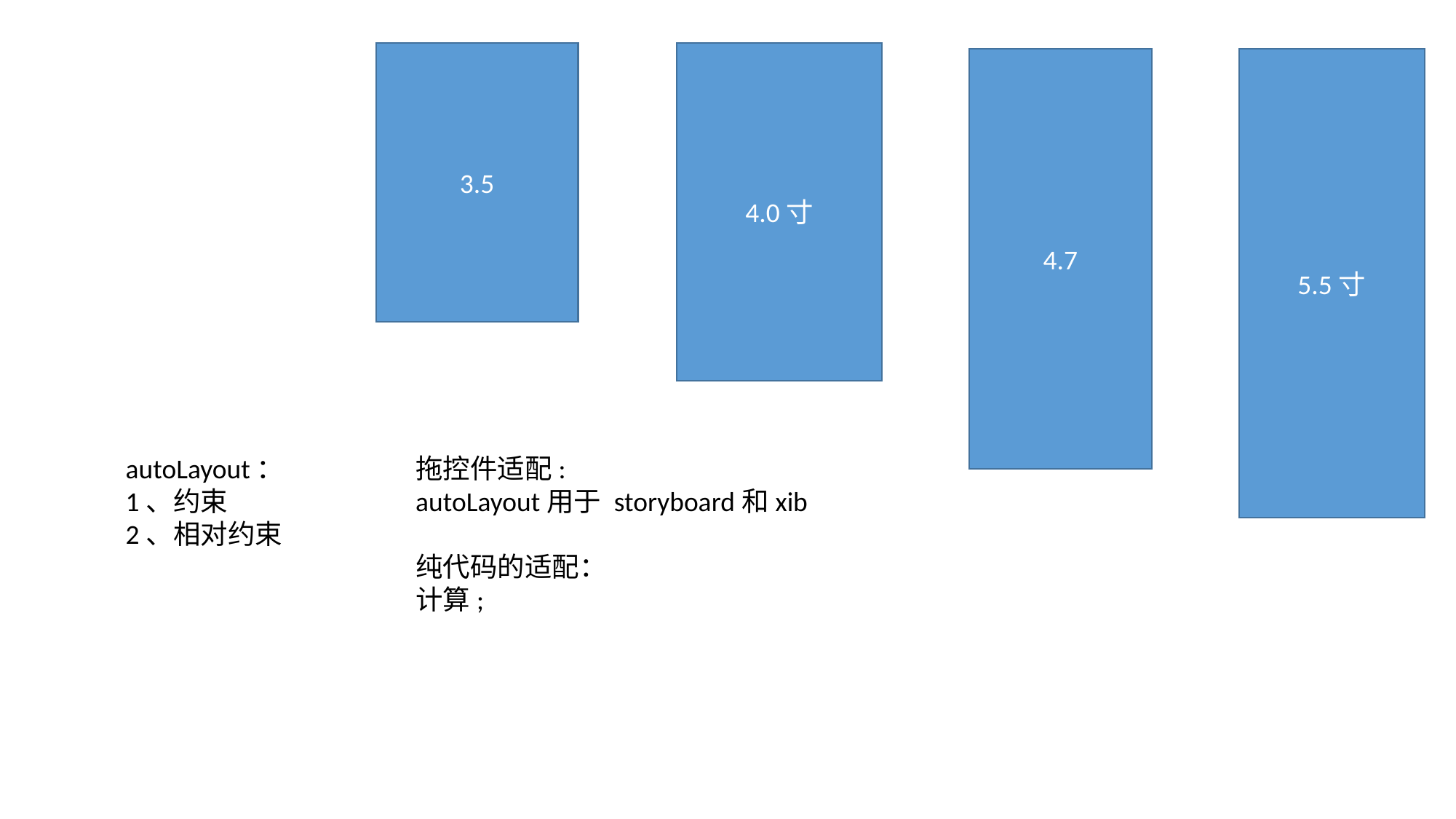

3.5
4.0寸
4.7
5.5寸
autoLayout：
1、约束
2、相对约束

拖控件适配:
autoLayout用于 storyboard和xib

纯代码的适配：
计算;